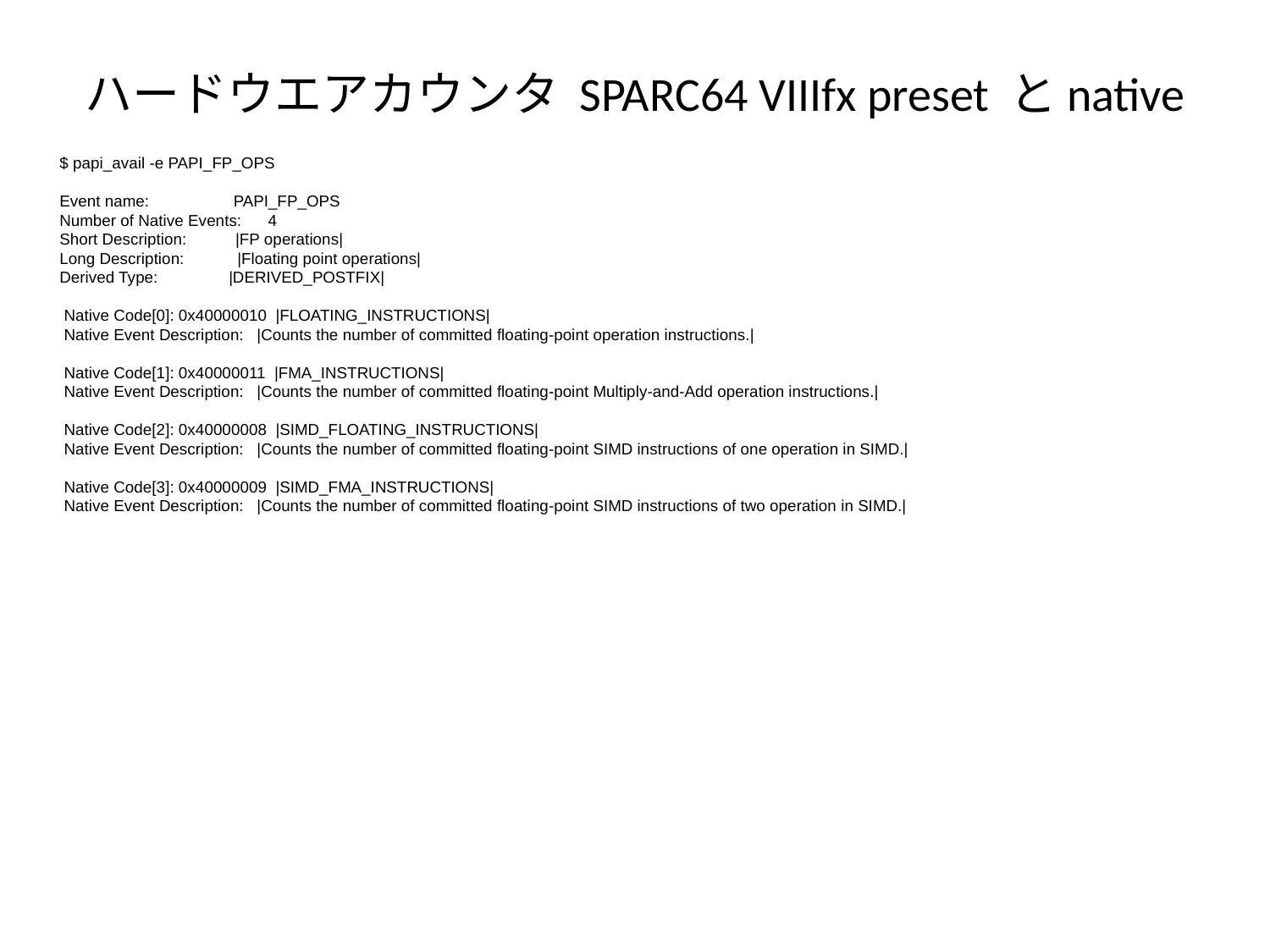

# ハードウエアカウンタ SPARC64 VIIIfx preset とnative
$ papi_avail -e PAPI_FP_OPS

Event name:                   PAPI_FP_OPS
Number of Native Events:      4
Short Description:           |FP operations|
Long Description:            |Floating point operations|
Derived Type:                |DERIVED_POSTFIX|

 Native Code[0]: 0x40000010  |FLOATING_INSTRUCTIONS|
 Native Event Description:   |Counts the number of committed floating-point operation instructions.|

 Native Code[1]: 0x40000011  |FMA_INSTRUCTIONS|
 Native Event Description:   |Counts the number of committed floating-point Multiply-and-Add operation instructions.|

 Native Code[2]: 0x40000008  |SIMD_FLOATING_INSTRUCTIONS|
 Native Event Description:   |Counts the number of committed floating-point SIMD instructions of one operation in SIMD.|

 Native Code[3]: 0x40000009  |SIMD_FMA_INSTRUCTIONS|
 Native Event Description:   |Counts the number of committed floating-point SIMD instructions of two operation in SIMD.|